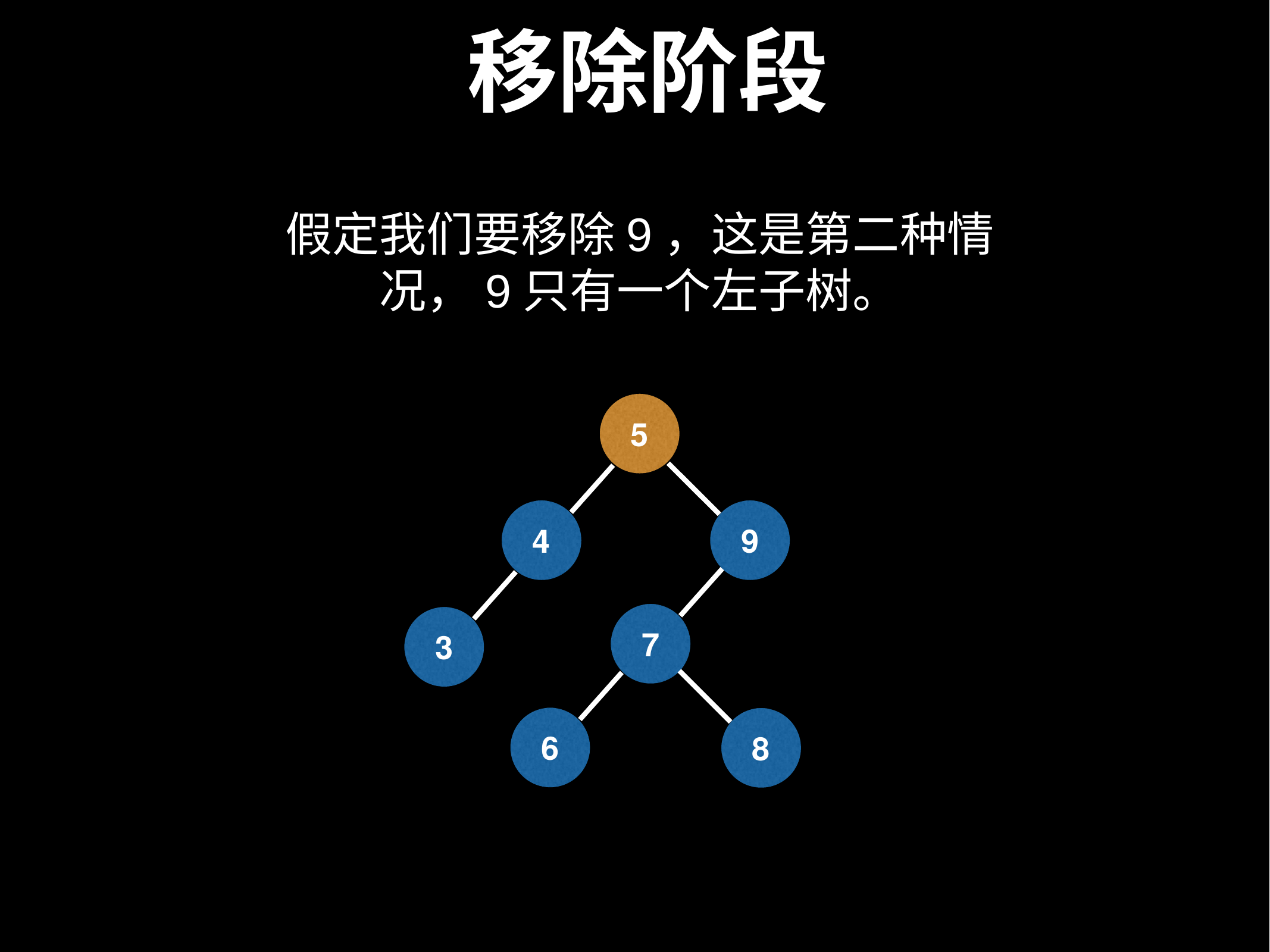

# 移除阶段
假定我们要移除9，这是第二种情况，9只有一个左子树。
5

4
9

7
3

6
8